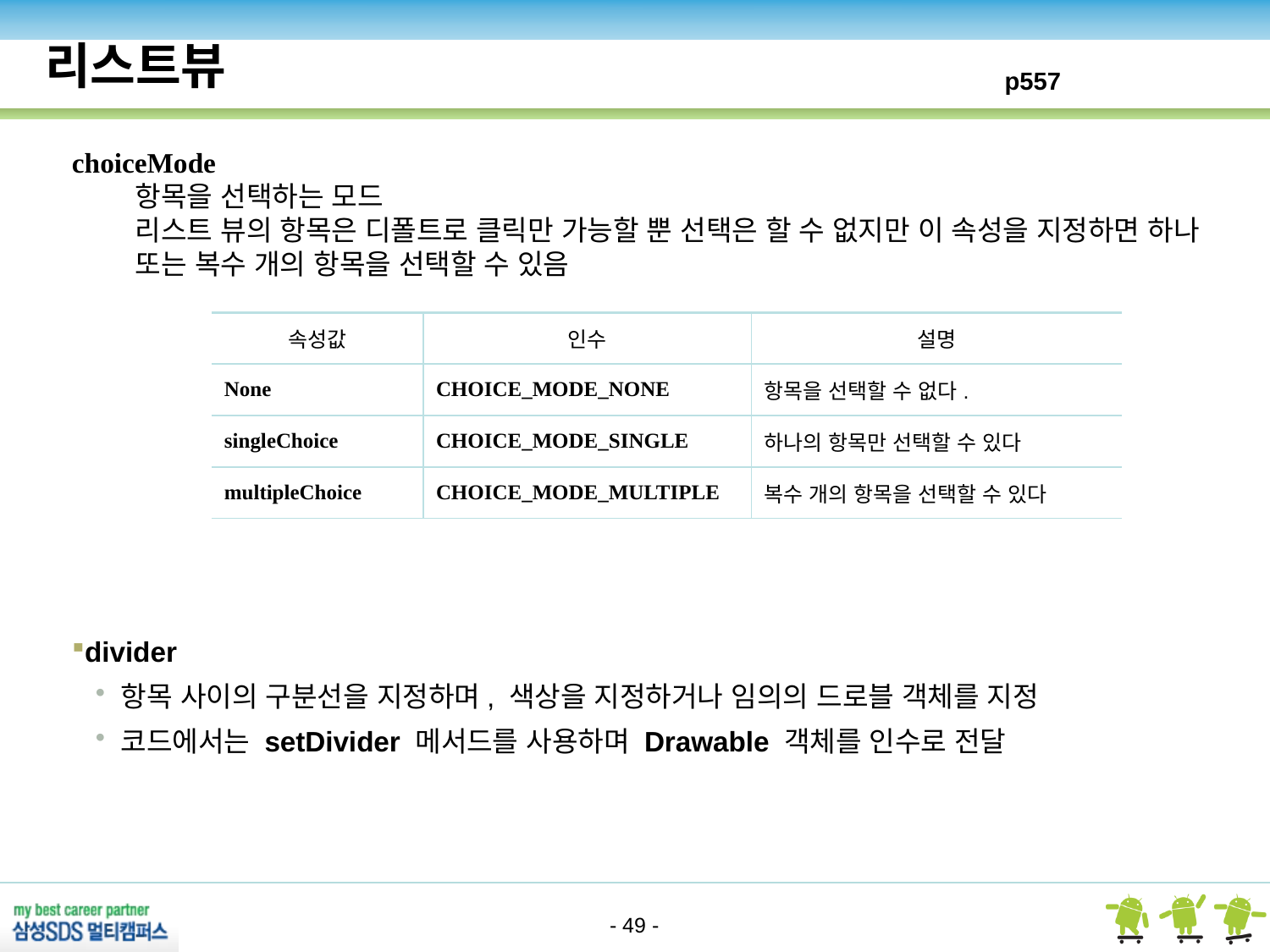

리스트뷰
p557
choiceMode
항목을 선택하는 모드
리스트 뷰의 항목은 디폴트로 클릭만 가능할 뿐 선택은 할 수 없지만 이 속성을 지정하면 하나 또는 복수 개의 항목을 선택할 수 있음
| 속성값 | 인수 | 설명 |
| --- | --- | --- |
| None | CHOICE\_MODE\_NONE | 항목을 선택할 수 없다. |
| singleChoice | CHOICE\_MODE\_SINGLE | 하나의 항목만 선택할 수 있다 |
| multipleChoice | CHOICE\_MODE\_MULTIPLE | 복수 개의 항목을 선택할 수 있다 |
divider
항목 사이의 구분선을 지정하며, 색상을 지정하거나 임의의 드로블 객체를 지정
코드에서는 setDivider 메서드를 사용하며 Drawable 객체를 인수로 전달
- 49 -